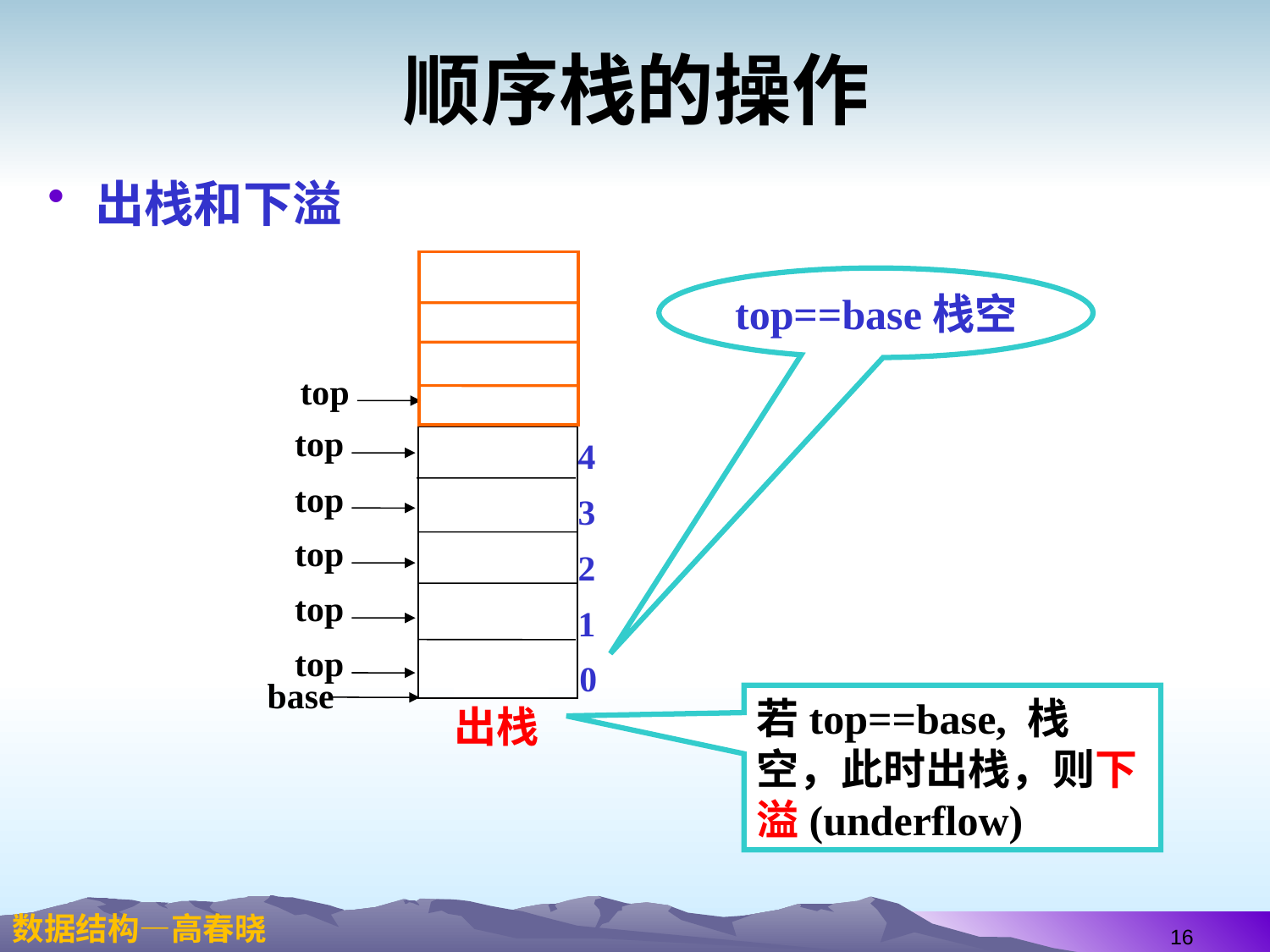

# 顺序栈的操作
出栈和下溢

top==base栈空
top

top

E
4

3
D

C
2

B
1

A
0

top

top

top

top

base

若top==base, 栈空，此时出栈，则下溢(underflow)
出栈
16